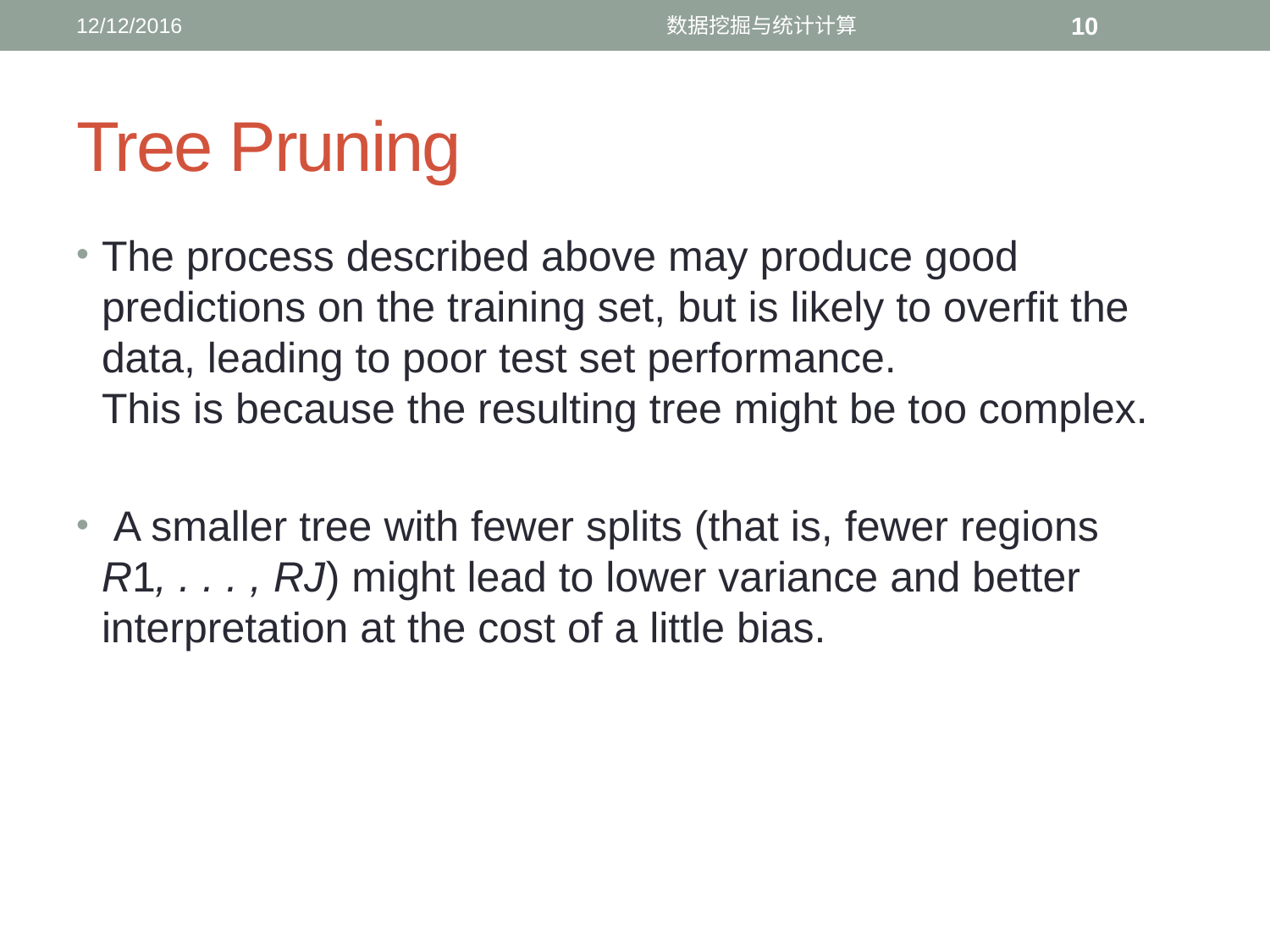

12/12/2016
数据挖掘与统计计算
10
# Tree Pruning
The process described above may produce good predictions on the training set, but is likely to overfit the data, leading to poor test set performance.
This is because the resulting tree might be too complex.

 A smaller tree with fewer splits (that is, fewer regions R1, . . . , RJ) might lead to lower variance and better interpretation at the cost of a little bias.